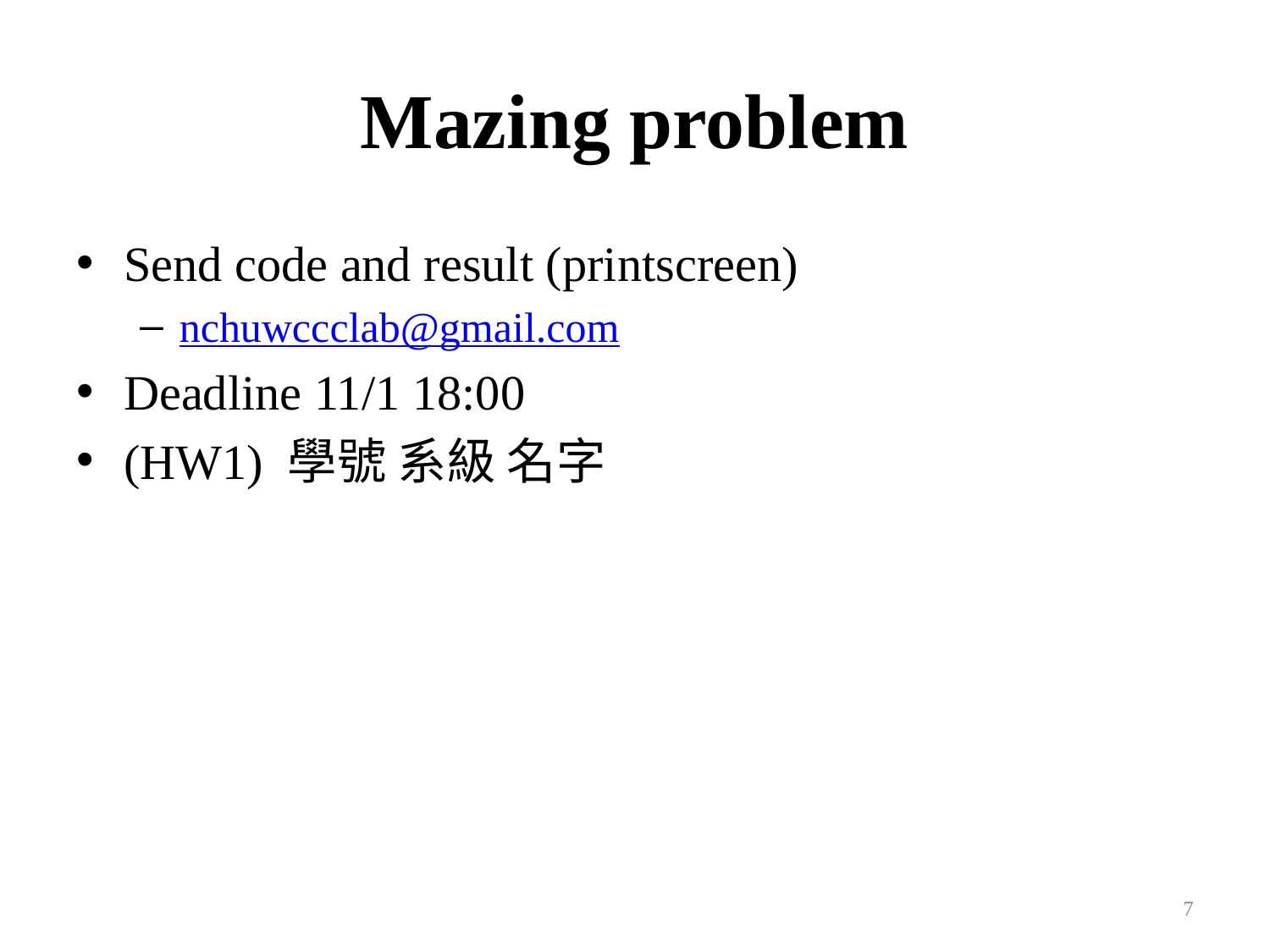

# Mazing problem
Send code and result (printscreen)
nchuwccclab@gmail.com
Deadline 11/1 18:00
(HW1) 學號 系級 名字

7